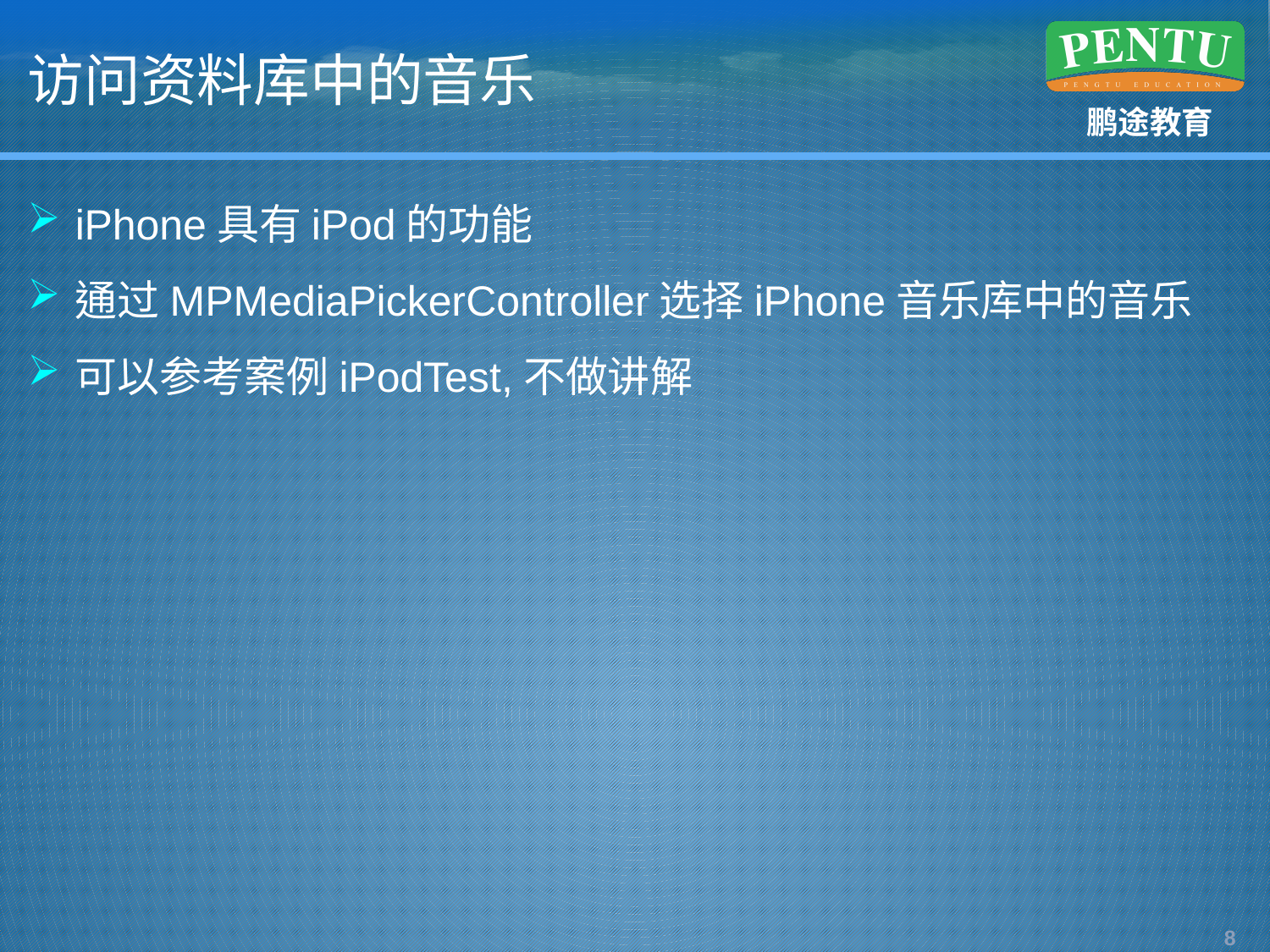

# 访问资料库中的音乐
iPhone具有iPod的功能
通过MPMediaPickerController选择iPhone音乐库中的音乐
可以参考案例iPodTest,不做讲解
8